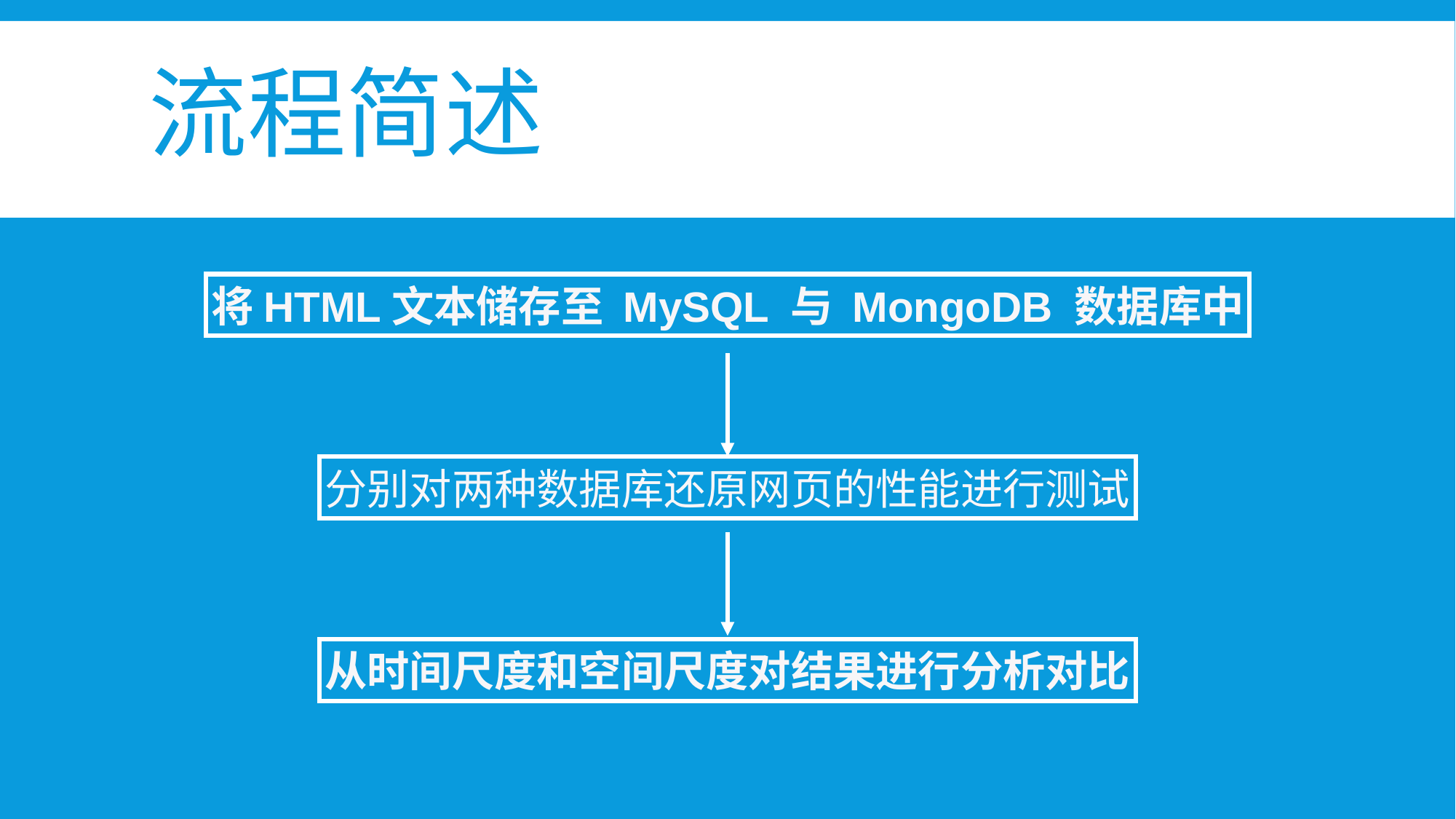

# 流程简述
将HTML文本储存至 MySQL 与 MongoDB 数据库中

分别对两种数据库还原网页的性能进行测试

从时间尺度和空间尺度对结果进行分析对比